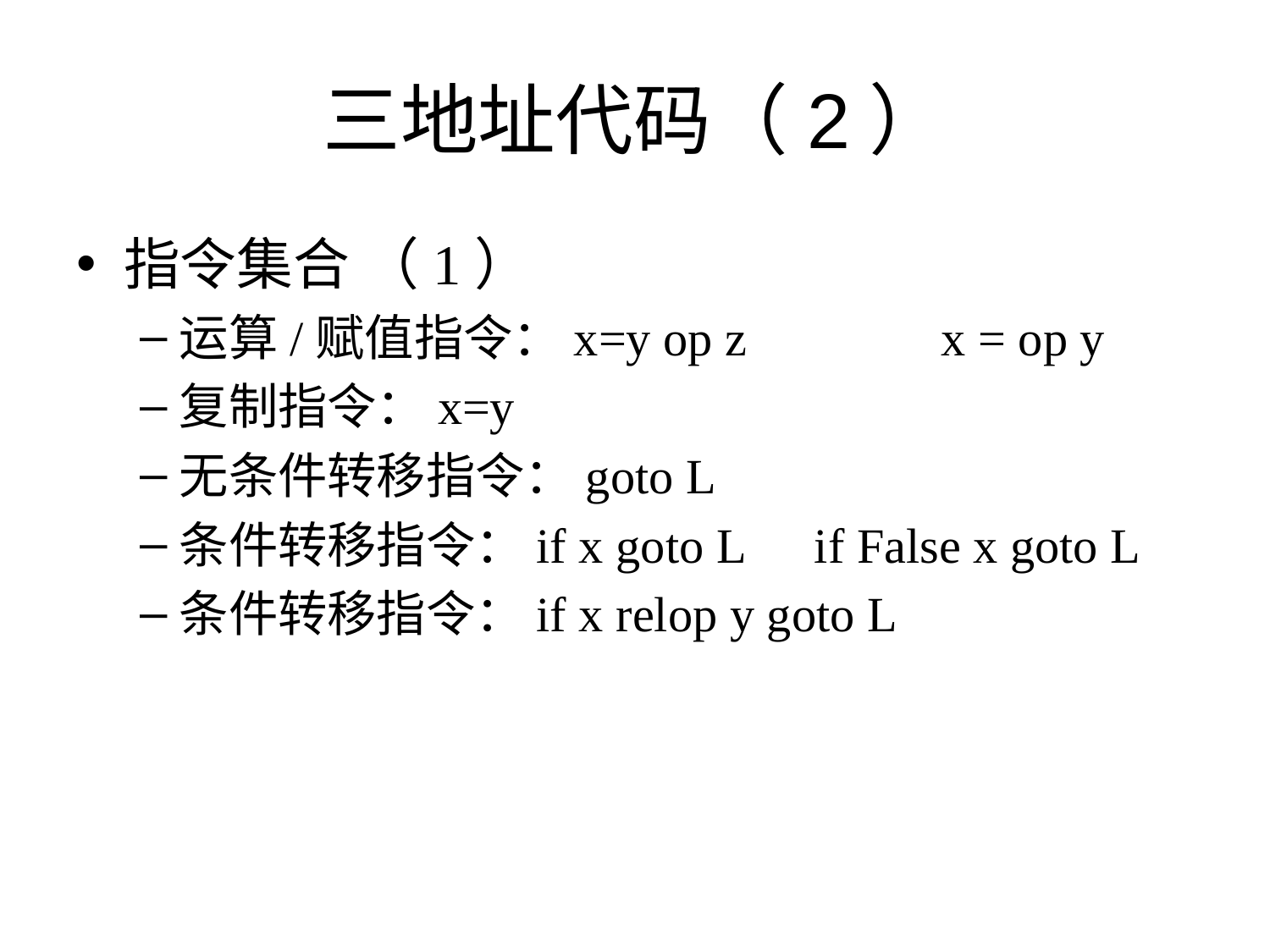

# 三地址代码（2）
指令集合 （1）
运算/赋值指令：x=y op z		x = op y
复制指令：x=y
无条件转移指令：goto L
条件转移指令：if x goto L	if False x goto L
条件转移指令：if x relop y goto L